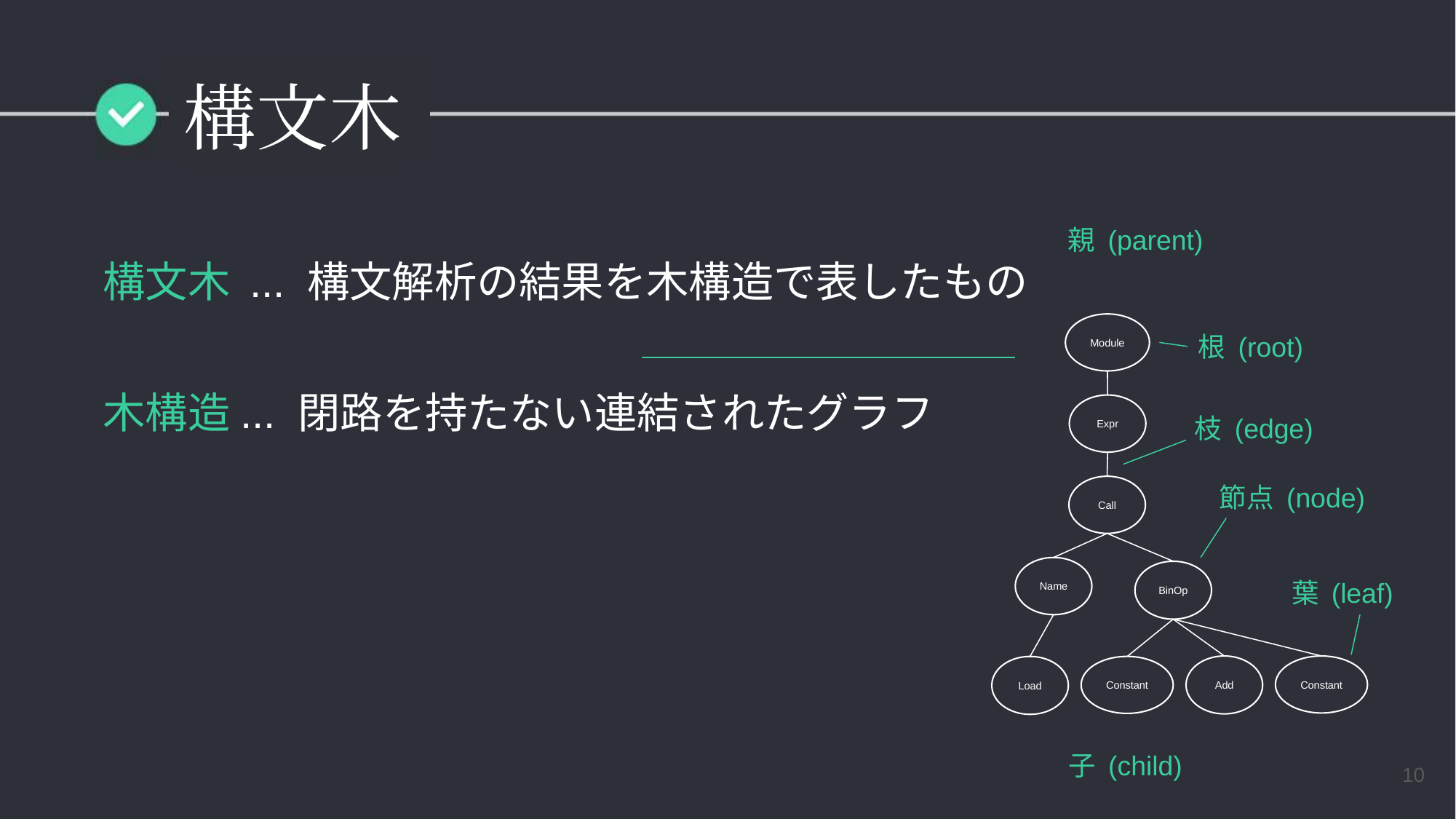

# 構文木
親 (parent)
構文木 ... 構文解析の結果を木構造で表したもの
Module
Expr
Call
Name
BinOp
Add
Constant
Load
Constant
根 (root)
枝 (edge)
節点 (node)
葉 (leaf)
木構造... 閉路を持たない連結されたグラフ

10
子 (child)